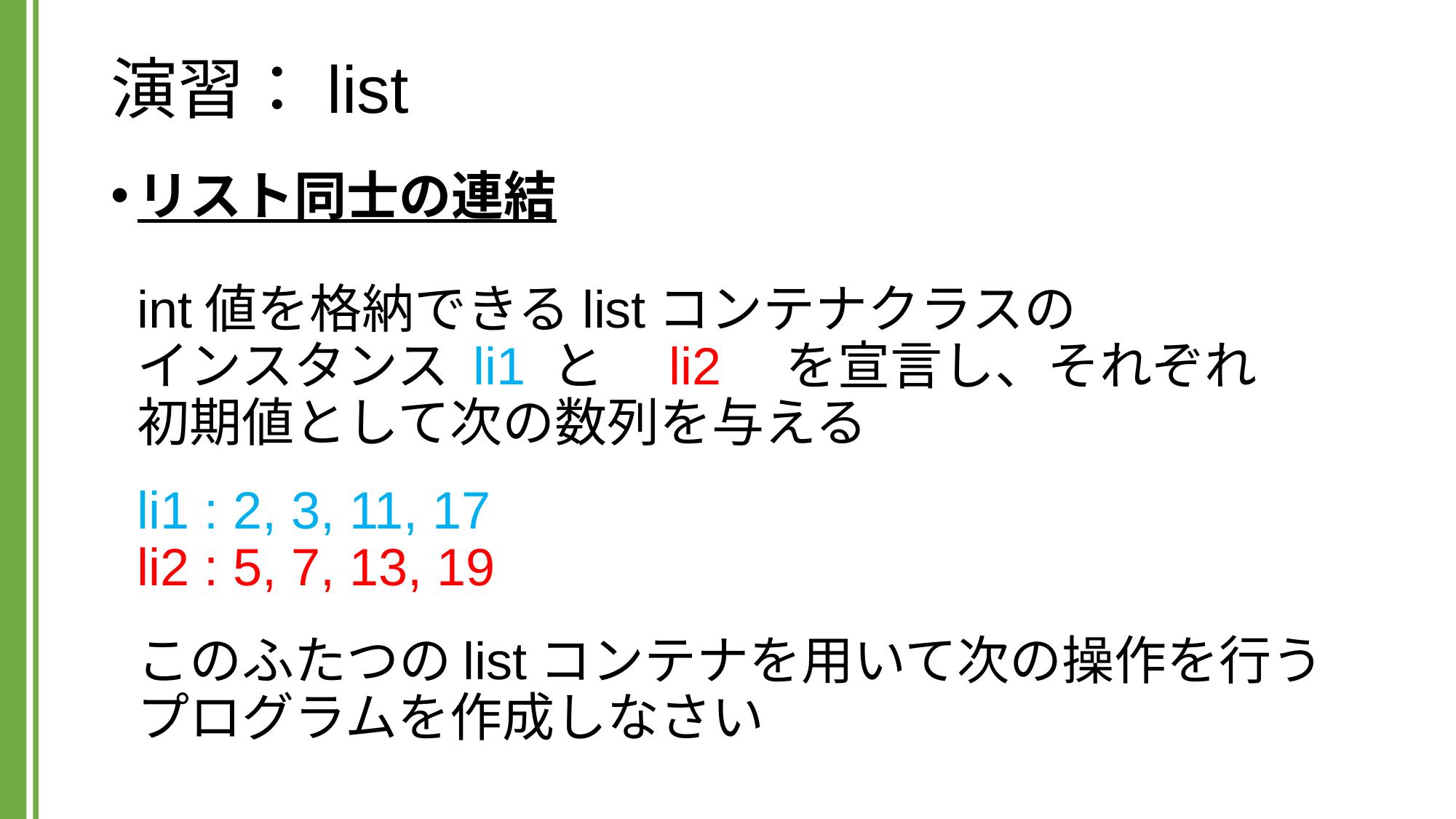

# 演習：list
リスト同士の連結
int値を格納できるlistコンテナクラスの
インスタンス li1 と　li2　を宣言し、それぞれ
初期値として次の数列を与える
li1 : 2, 3, 11, 17
li2 : 5, 7, 13, 19
このふたつのlistコンテナを用いて次の操作を行うプログラムを作成しなさい